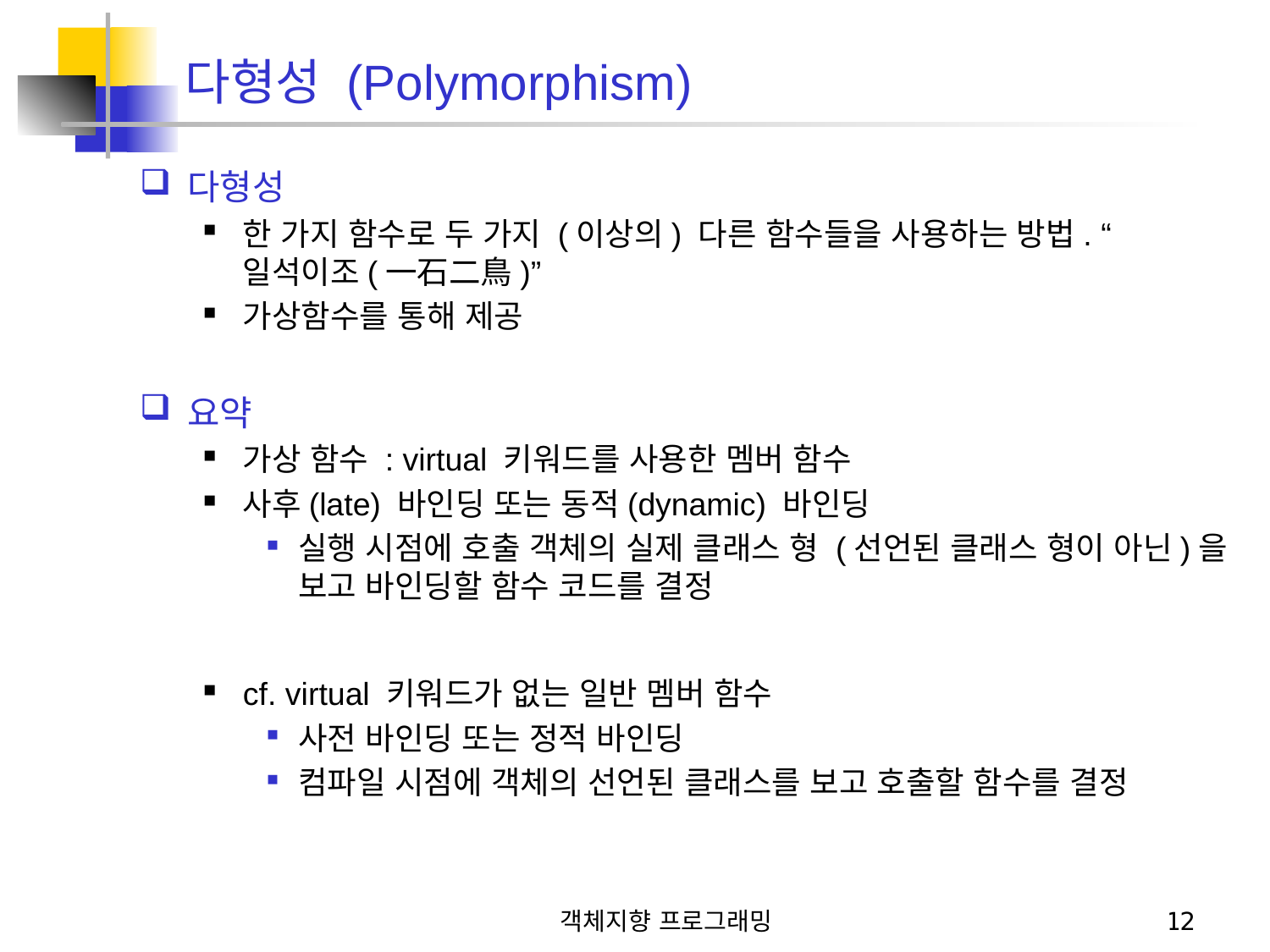

다형성 (Polymorphism)
다형성
한 가지 함수로 두 가지 (이상의) 다른 함수들을 사용하는 방법. “일석이조(一石二鳥)”
가상함수를 통해 제공

요약
가상 함수 : virtual 키워드를 사용한 멤버 함수
사후(late) 바인딩 또는 동적(dynamic) 바인딩
실행 시점에 호출 객체의 실제 클래스 형 (선언된 클래스 형이 아닌)을 보고 바인딩할 함수 코드를 결정

cf. virtual 키워드가 없는 일반 멤버 함수
사전 바인딩 또는 정적 바인딩
컴파일 시점에 객체의 선언된 클래스를 보고 호출할 함수를 결정
객체지향 프로그래밍
12